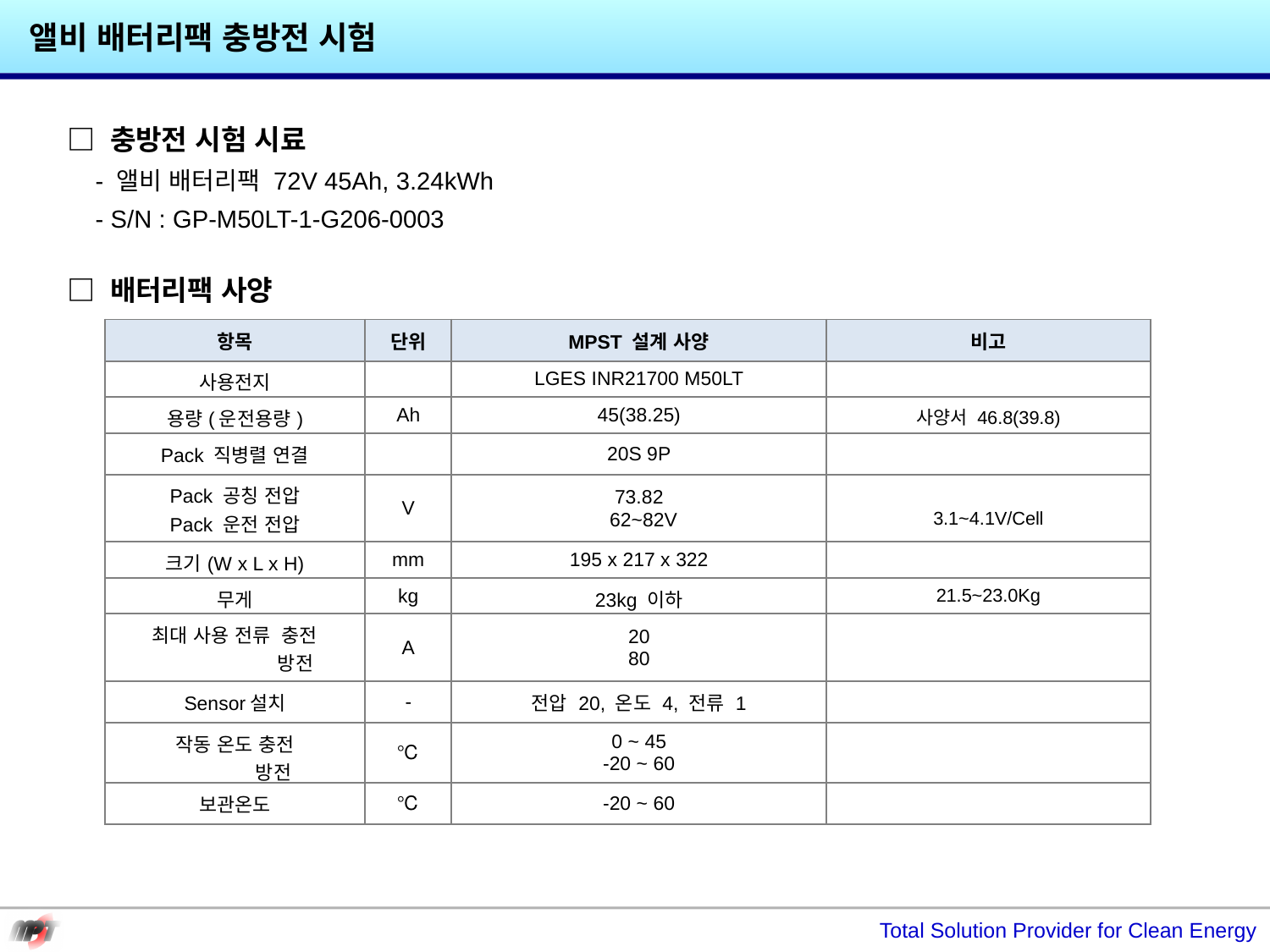

앨비 배터리팩 충방전 시험
□ 충방전 시험 시료
    - 앨비 배터리팩 72V 45Ah, 3.24kWh
    - S/N : GP-M50LT-1-G206-0003
□ 배터리팩 사양
| 항목 | 단위 | MPST 설계 사양 | 비고 |
| --- | --- | --- | --- |
| 사용전지 |  | LGES INR21700 M50LT |  |
| 용량(운전용량) | Ah | 45(38.25) | 사양서 46.8(39.8) |
| Pack 직병렬 연결 |  | 20S 9P |  |
| Pack 공칭 전압 Pack 운전 전압 | V | 73.82 62~82V | 3.1~4.1V/Cell |
| 크기(W x L x H) | mm | 195 x 217 x 322 |  |
| 무게 | kg | 23kg 이하 | 21.5~23.0Kg |
| 최대 사용 전류 충전 방전 | A | 20 80 |  |
| Sensor설치 | - | 전압 20, 온도 4, 전류 1 |  |
| 작동 온도 충전 방전 | ℃ | 0 ~ 45 -20 ~ 60 |  |
| 보관온도 | ℃ | -20 ~ 60 |  |